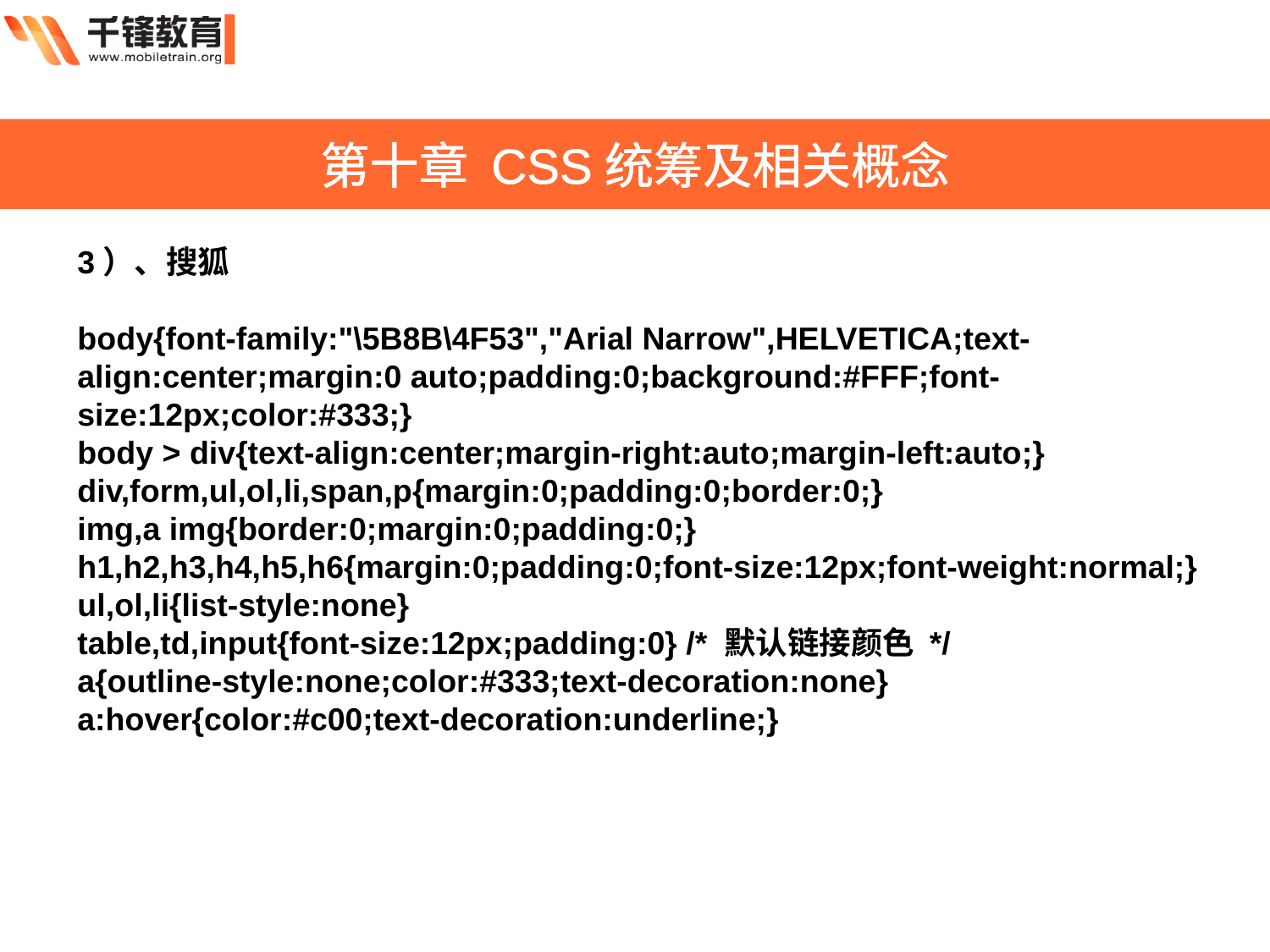

第十章 CSS统筹及相关概念
3）、搜狐

body{font-family:"\5B8B\4F53","Arial Narrow",HELVETICA;text-align:center;margin:0 auto;padding:0;background:#FFF;font-size:12px;color:#333;}
body > div{text-align:center;margin-right:auto;margin-left:auto;}
div,form,ul,ol,li,span,p{margin:0;padding:0;border:0;}
img,a img{border:0;margin:0;padding:0;}
h1,h2,h3,h4,h5,h6{margin:0;padding:0;font-size:12px;font-weight:normal;}
ul,ol,li{list-style:none}
table,td,input{font-size:12px;padding:0} /* 默认链接颜色 */
a{outline-style:none;color:#333;text-decoration:none}
a:hover{color:#c00;text-decoration:underline;}